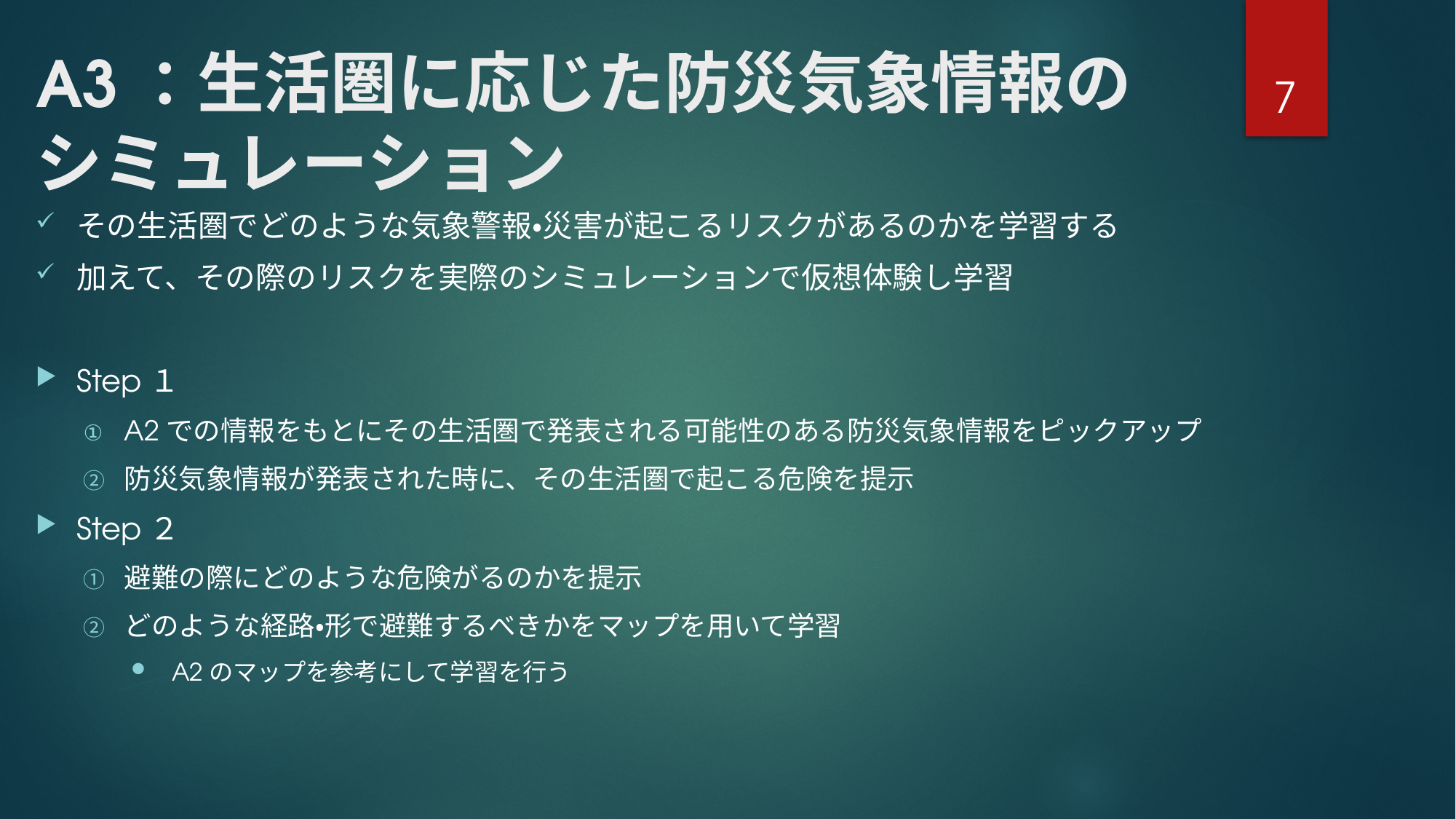

# A3：生活圏に応じた防災気象情報のシミュレーション
7
その生活圏でどのような気象警報・災害が起こるリスクがあるのかを学習する
加えて、その際のリスクを実際のシミュレーションで仮想体験し学習

Step１
A2での情報をもとにその生活圏で発表される可能性のある防災気象情報をピックアップ
防災気象情報が発表された時に、その生活圏で起こる危険を提示
Step２
避難の際にどのような危険がるのかを提示
どのような経路・形で避難するべきかをマップを用いて学習
A2のマップを参考にして学習を行う